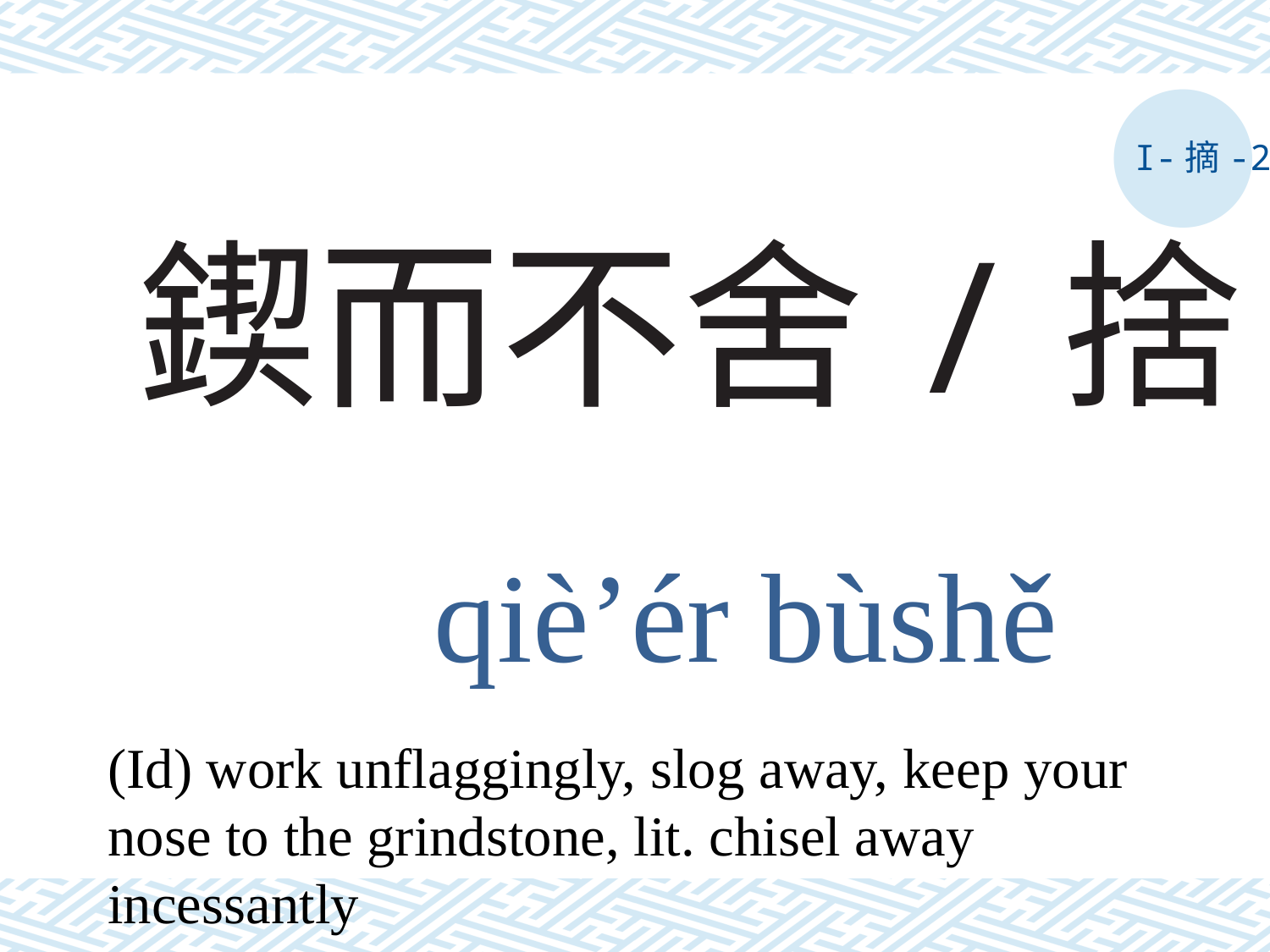

I-摘-2

# 鍥而不舍/捨
qiè’ér bùshě
(Id) work unflaggingly, slog away, keep your nose to the grindstone, lit. chisel away incessantly